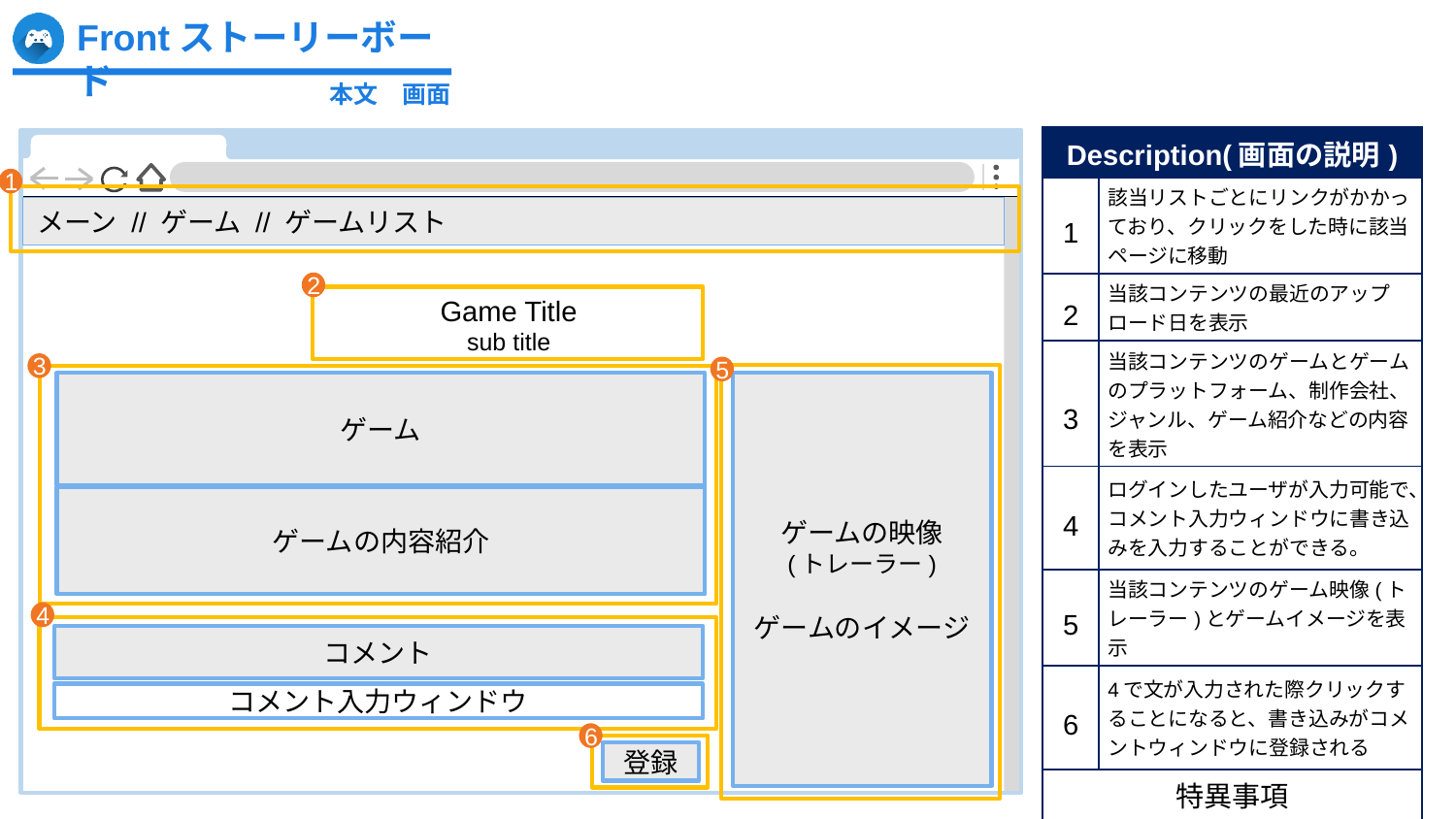

Frontストーリーボード
本文　画面
| Description(画面の説明) |  |
| --- | --- |
| 1 | 該当リストごとにリンクがかかっており、クリックをした時に該当ページに移動 |
| 2 | 当該コンテンツの最近のアップロード日を表示 |
| 3 | 当該コンテンツのゲームとゲームのプラットフォーム、制作会社、ジャンル、ゲーム紹介などの内容を表示 |
| 4 | ログインしたユーザが入力可能で、コメント入力ウィンドウに書き込みを入力することができる。 |
| 5 | 当該コンテンツのゲーム映像(トレーラー)とゲームイメージを表示 |
| 6 | 4で文が入力された際クリックすることになると、書き込みがコメントウィンドウに登録される |
| 特異事項 |  |
|  |  |

1

メーン // ゲーム // ゲームリスト
2
Game Title
sub title

3
5

ゲームの映像
(トレーラー)

ゲームのイメージ
ゲーム
ゲームの内容紹介
4

コメント
コメント入力ウィンドウ
6

登録